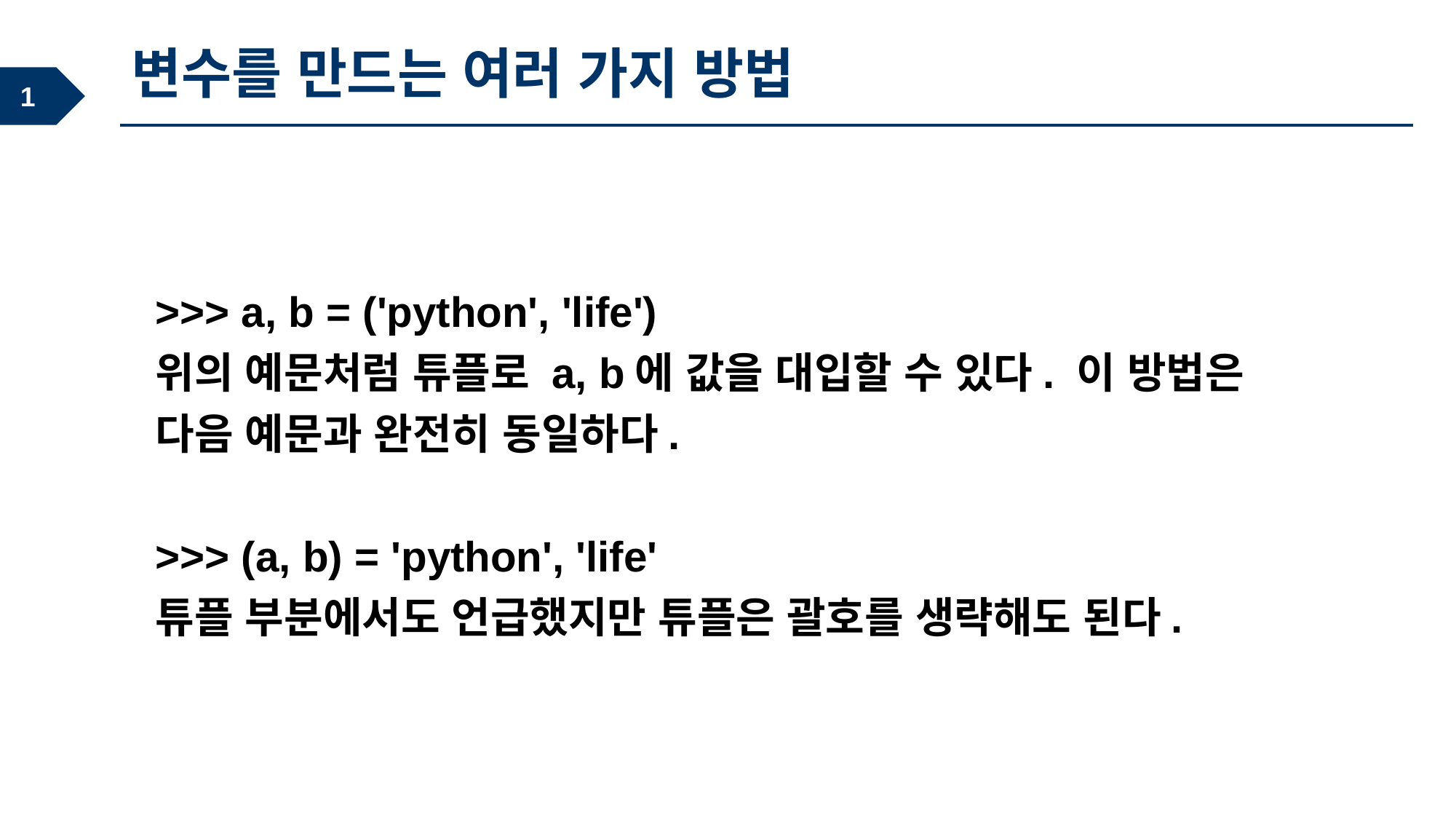

변수를 만드는 여러 가지 방법
>>> a, b = ('python', 'life')
위의 예문처럼 튜플로 a, b에 값을 대입할 수 있다. 이 방법은 다음 예문과 완전히 동일하다.

>>> (a, b) = 'python', 'life'
튜플 부분에서도 언급했지만 튜플은 괄호를 생략해도 된다.